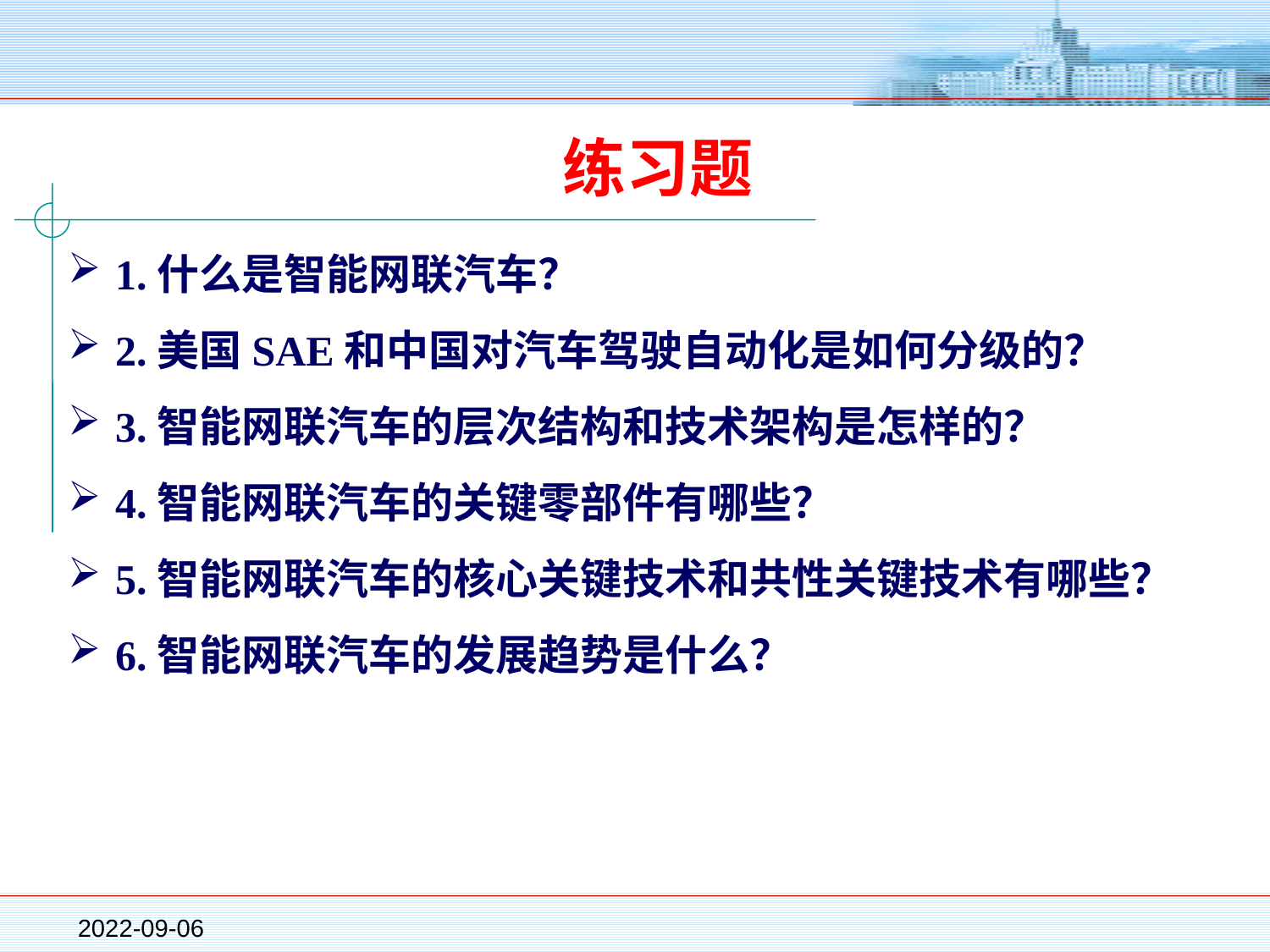

# 练习题
1.什么是智能网联汽车？
2.美国SAE和中国对汽车驾驶自动化是如何分级的？
3.智能网联汽车的层次结构和技术架构是怎样的？
4.智能网联汽车的关键零部件有哪些？
5.智能网联汽车的核心关键技术和共性关键技术有哪些？
6.智能网联汽车的发展趋势是什么？
2022-09-06